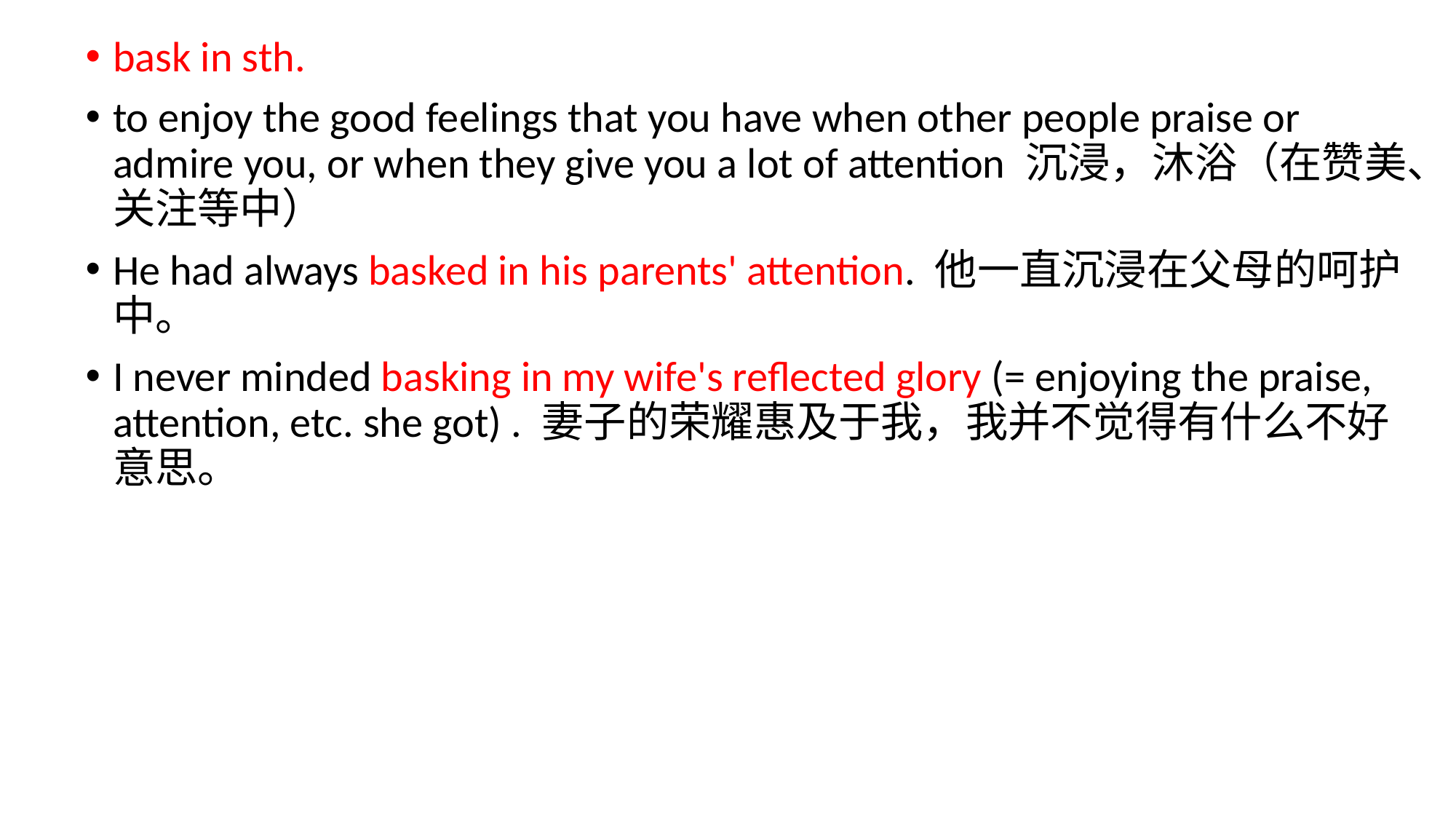

bask in sth.
to enjoy the good feelings that you have when other people praise or admire you, or when they give you a lot of attention 沉浸，沐浴（在赞美、关注等中）
He had always basked in his parents' attention. 他一直沉浸在父母的呵护中。
I never minded basking in my wife's reflected glory (= enjoying the praise, attention, etc. she got) . 妻子的荣耀惠及于我，我并不觉得有什么不好意思。